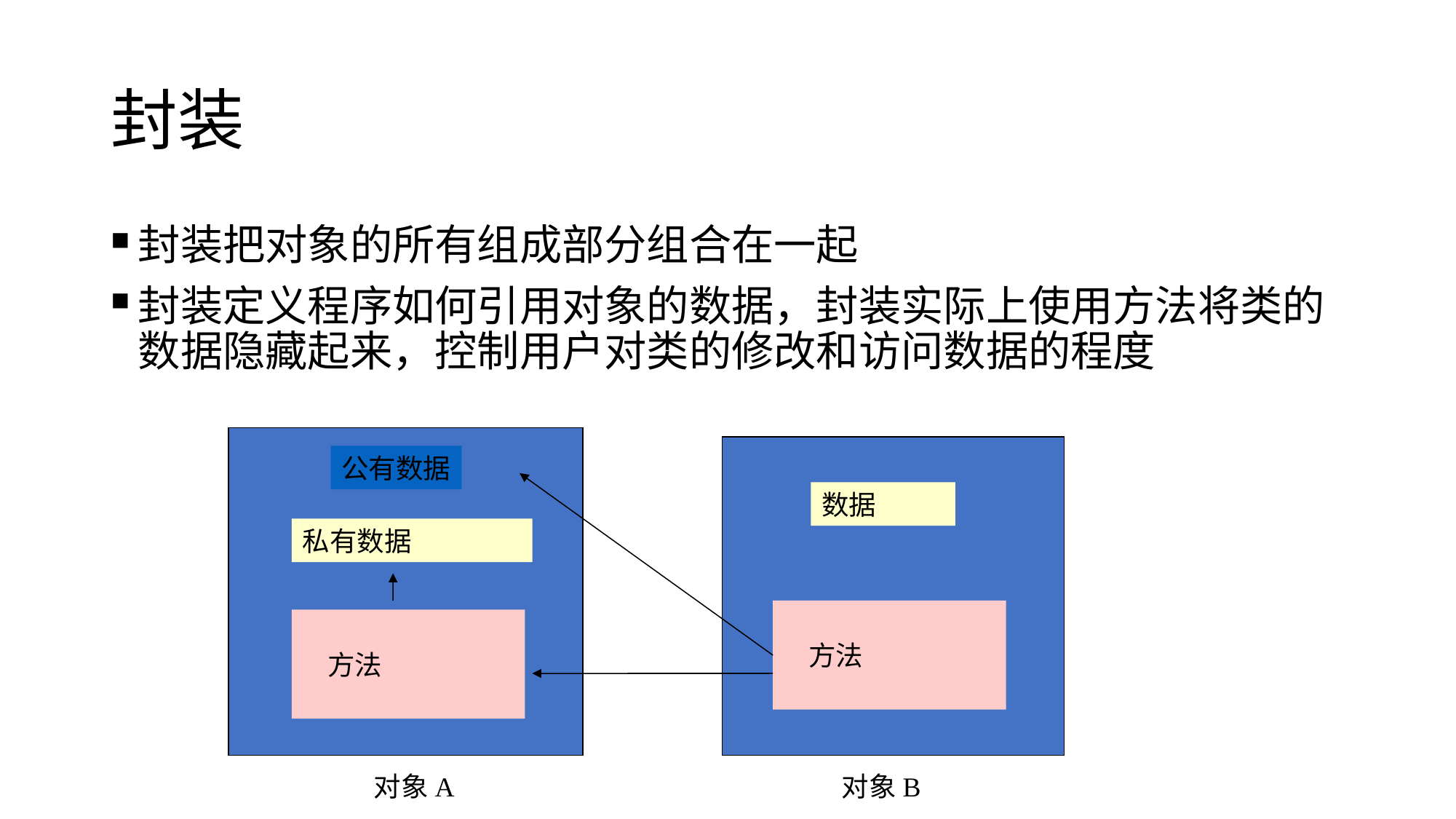

# 封装
封装把对象的所有组成部分组合在一起
封装定义程序如何引用对象的数据，封装实际上使用方法将类的数据隐藏起来，控制用户对类的修改和访问数据的程度

公有数据

数据
私有数据

   方法

   方法

对象A
对象B